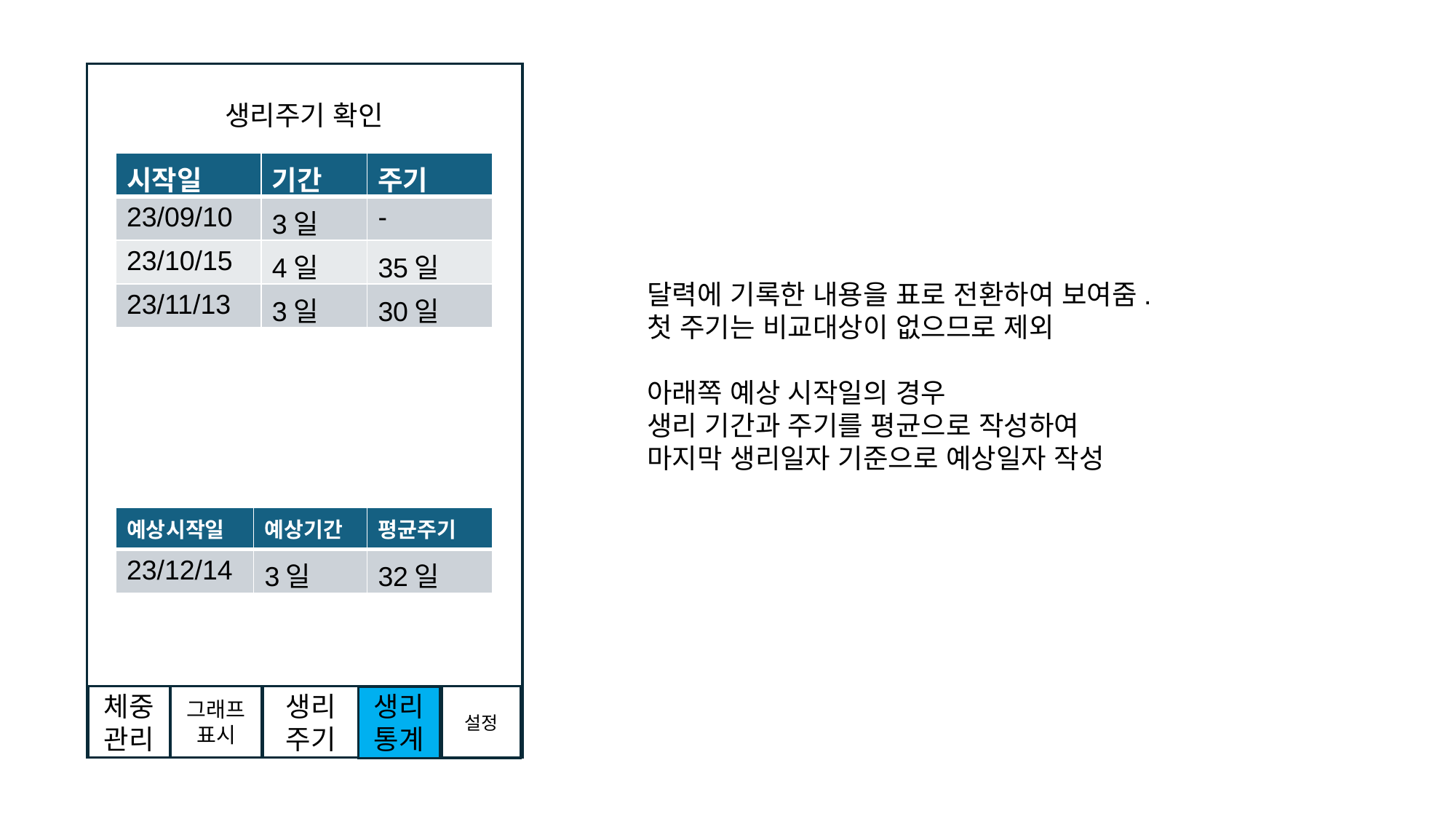

생리주기 확인
| 시작일 | 기간 | 주기 |
| --- | --- | --- |
| 23/09/10 | 3일 | - |
| 23/10/15 | 4일 | 35일 |
| 23/11/13 | 3일 | 30일 |
달력에 기록한 내용을 표로 전환하여 보여줌.
첫 주기는 비교대상이 없으므로 제외

아래쪽 예상 시작일의 경우
생리 기간과 주기를 평균으로 작성하여
마지막 생리일자 기준으로 예상일자 작성
| 예상시작일 | 예상기간 | 평균주기 |
| --- | --- | --- |
| 23/12/14 | 3일 | 32일 |
그래프
표시
생리
주기
설정
체중
관리
생리
통계